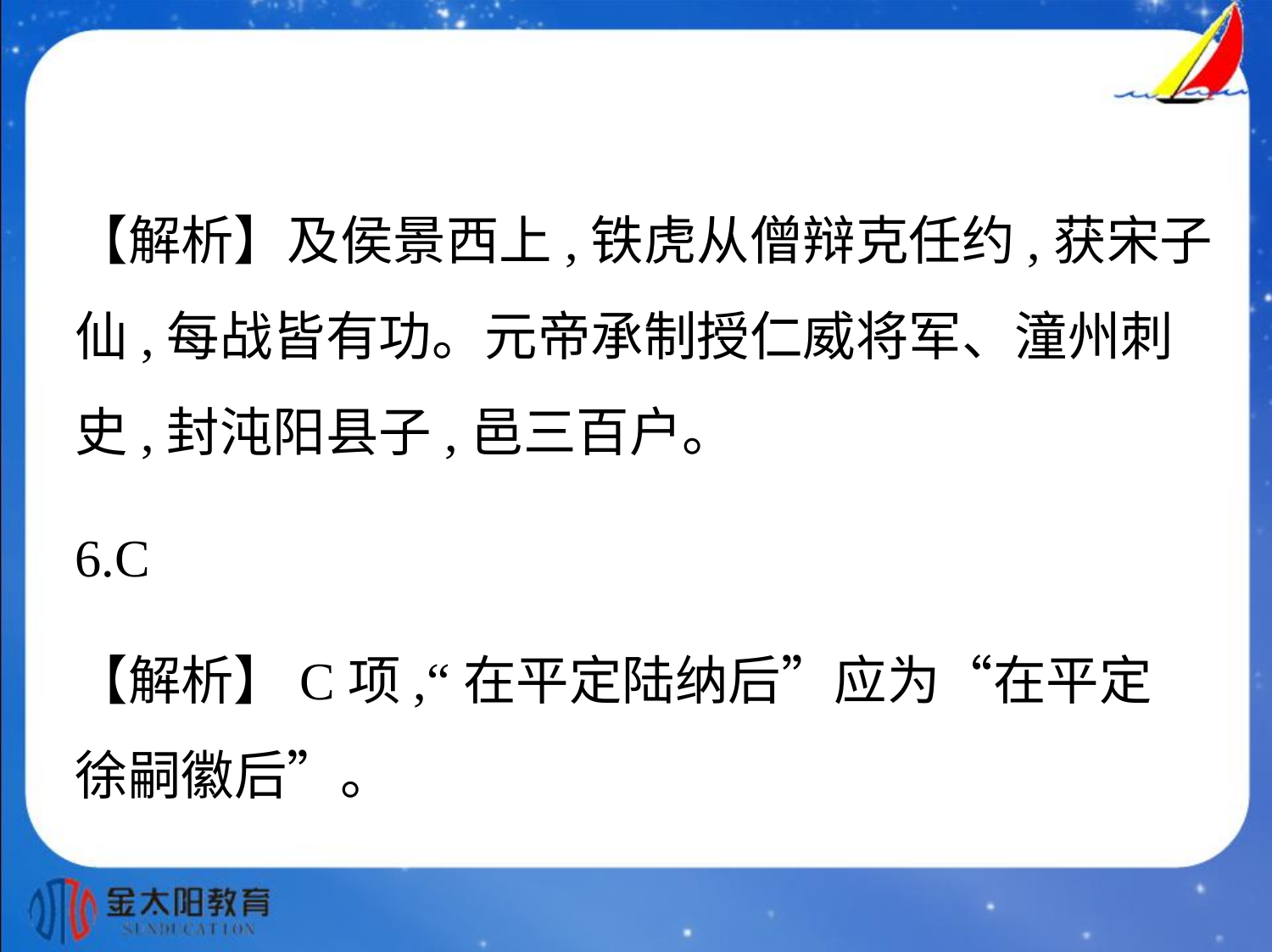

【解析】及侯景西上,铁虎从僧辩克任约,获宋子
仙,每战皆有功。元帝承制授仁威将军、潼州刺
史,封沌阳县子,邑三百户。
6.C
【解析】C项,“在平定陆纳后”应为“在平定
徐嗣徽后”。